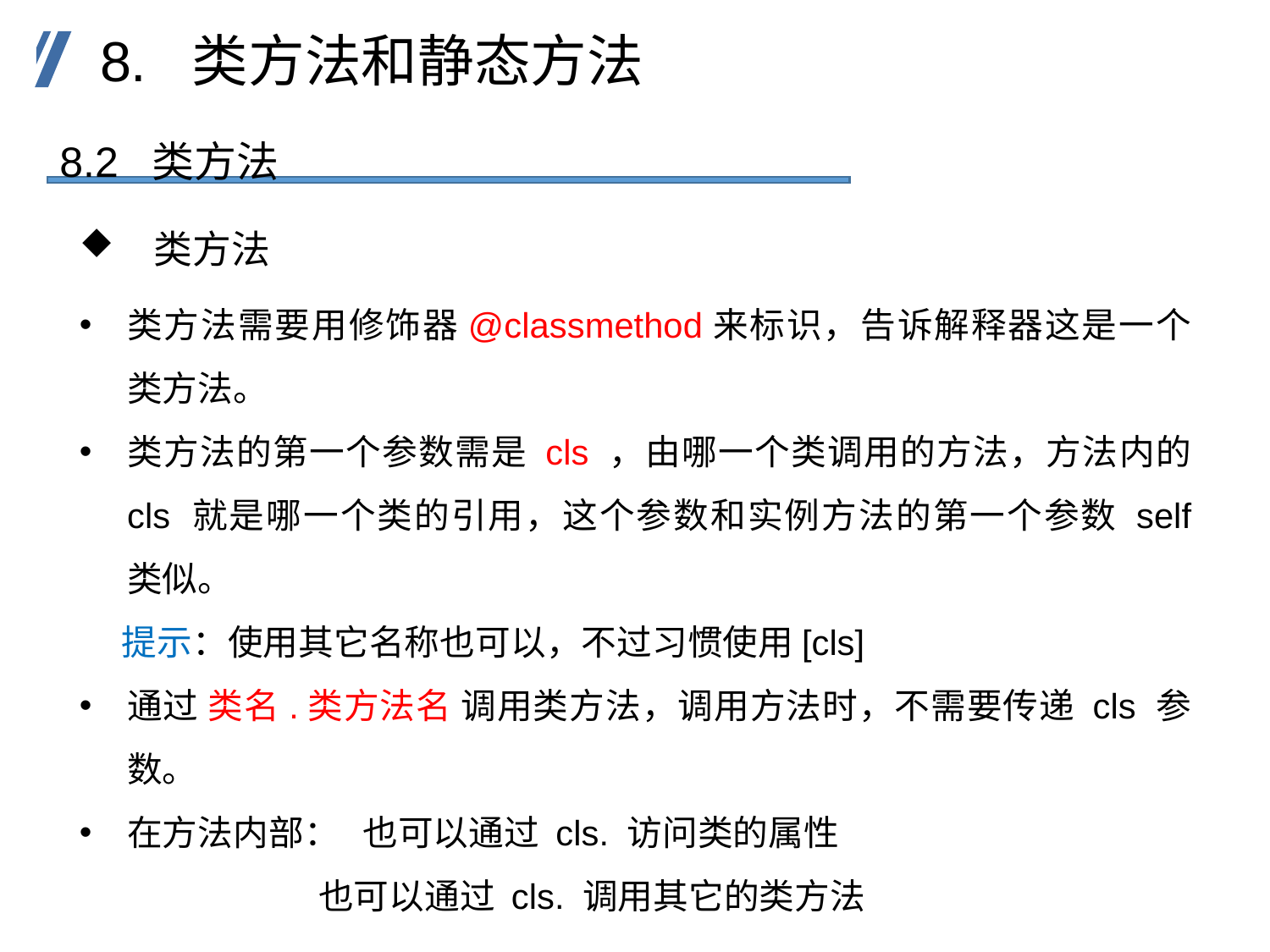

8.  类方法和静态方法
8.2  类方法

  类方法
类方法需要用修饰器@classmethod来标识，告诉解释器这是一个类方法。
类方法的第一个参数需是 cls ，由哪一个类调用的方法，方法内的 cls 就是哪一个类的引用，这个参数和实例方法的第一个参数 self 类似。
提示：使用其它名称也可以，不过习惯使用[cls]
通过 类名.类方法名 调用类方法，调用方法时，不需要传递 cls 参数。
在方法内部：   也可以通过 cls. 访问类的属性
                        也可以通过 cls. 调用其它的类方法